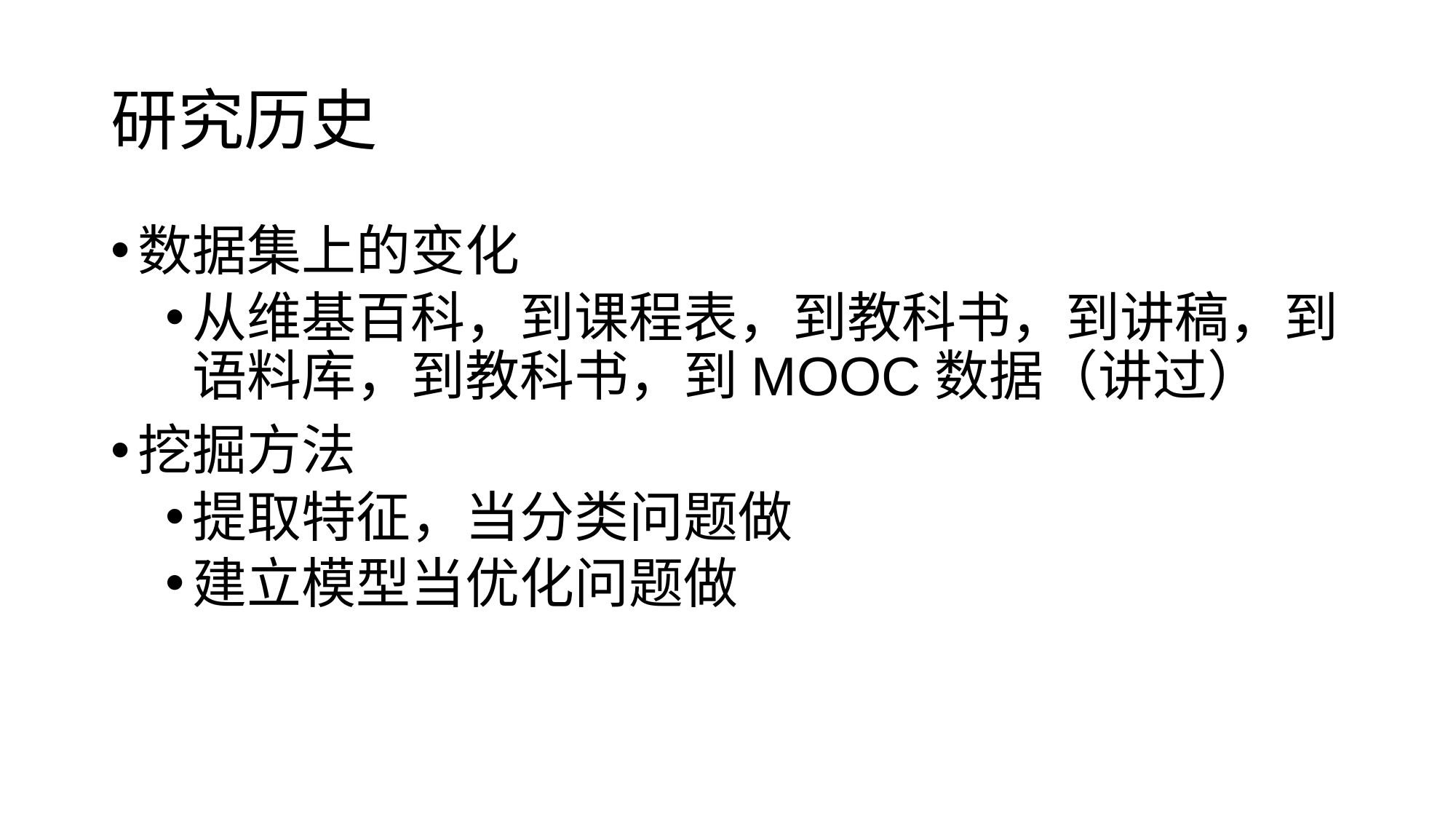

# 研究历史
数据集上的变化
从维基百科，到课程表，到教科书，到讲稿，到语料库，到教科书，到MOOC数据（讲过）
挖掘方法
提取特征，当分类问题做
建立模型当优化问题做